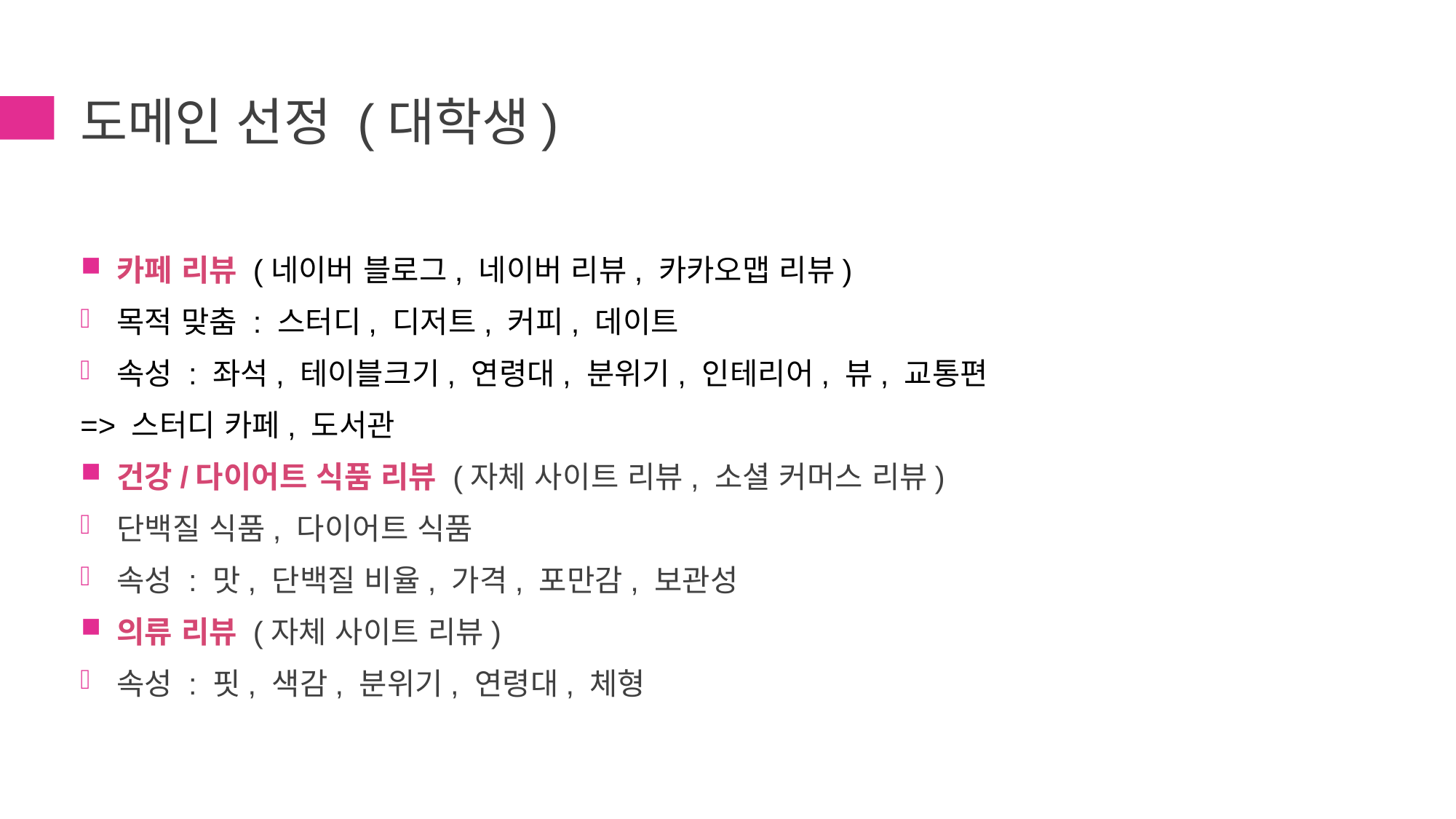

# 도메인 선정 (대학생)
카페 리뷰 (네이버 블로그, 네이버 리뷰, 카카오맵 리뷰)
목적 맞춤 : 스터디, 디저트, 커피, 데이트
속성 : 좌석, 테이블크기, 연령대, 분위기, 인테리어, 뷰, 교통편
=> 스터디 카페, 도서관
건강/다이어트 식품 리뷰 (자체 사이트 리뷰, 소셜 커머스 리뷰)
단백질 식품, 다이어트 식품
속성 : 맛, 단백질 비율, 가격, 포만감, 보관성
의류 리뷰 (자체 사이트 리뷰)
속성 : 핏, 색감, 분위기, 연령대, 체형